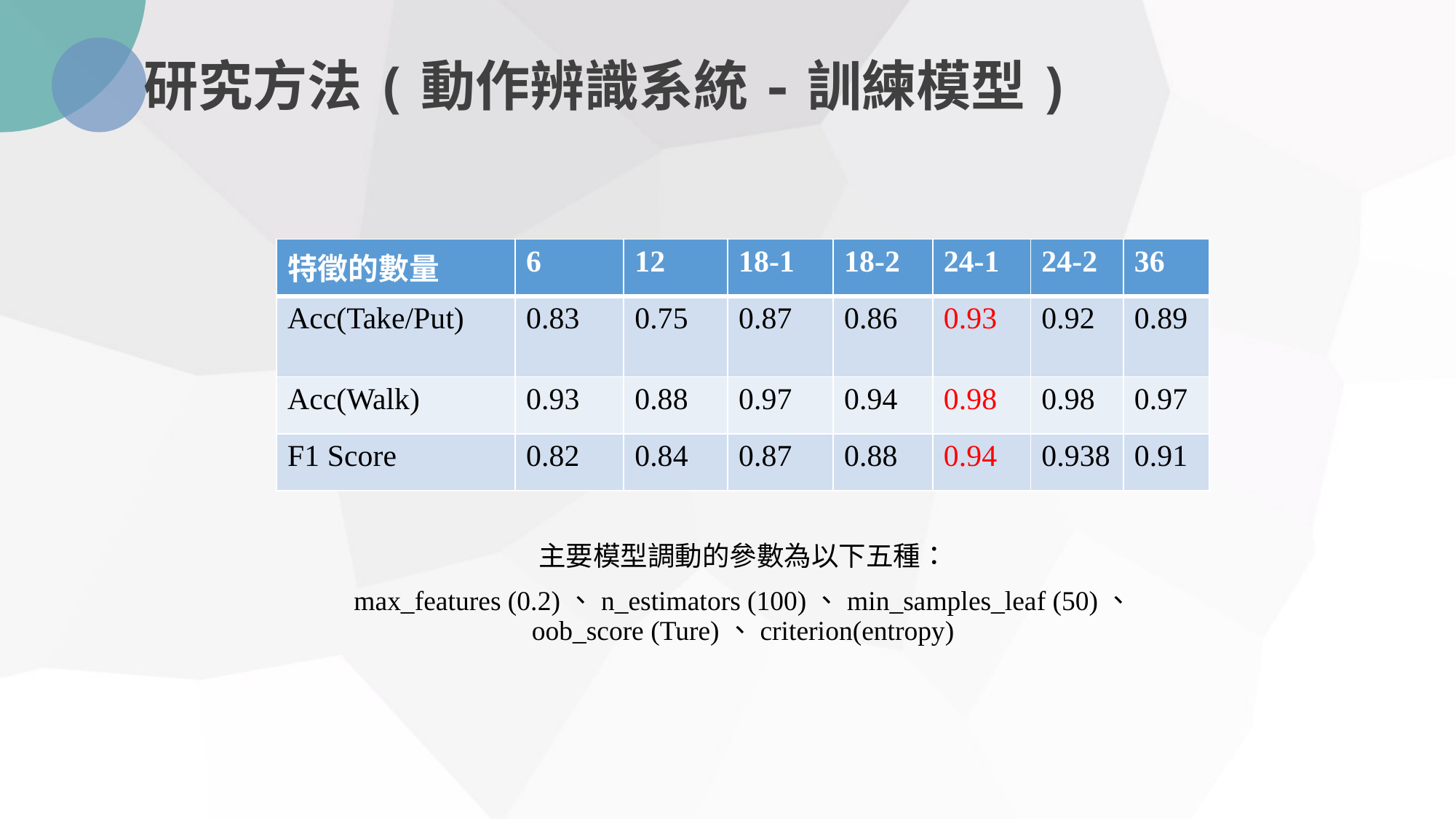

研究方法(動作辨識系統-訓練模型)
| 特徵的數量 | 6 | 12 | 18-1 | 18-2 | 24-1 | 24-2 | 36 |
| --- | --- | --- | --- | --- | --- | --- | --- |
| Acc(Take/Put) | 0.83 | 0.75 | 0.87 | 0.86 | 0.93 | 0.92 | 0.89 |
| Acc(Walk) | 0.93 | 0.88 | 0.97 | 0.94 | 0.98 | 0.98 | 0.97 |
| F1 Score | 0.82 | 0.84 | 0.87 | 0.88 | 0.94 | 0.938 | 0.91 |
主要模型調動的參數為以下五種：
max_features (0.2)、n_estimators (100)、min_samples_leaf (50)、
oob_score (Ture)、criterion(entropy)